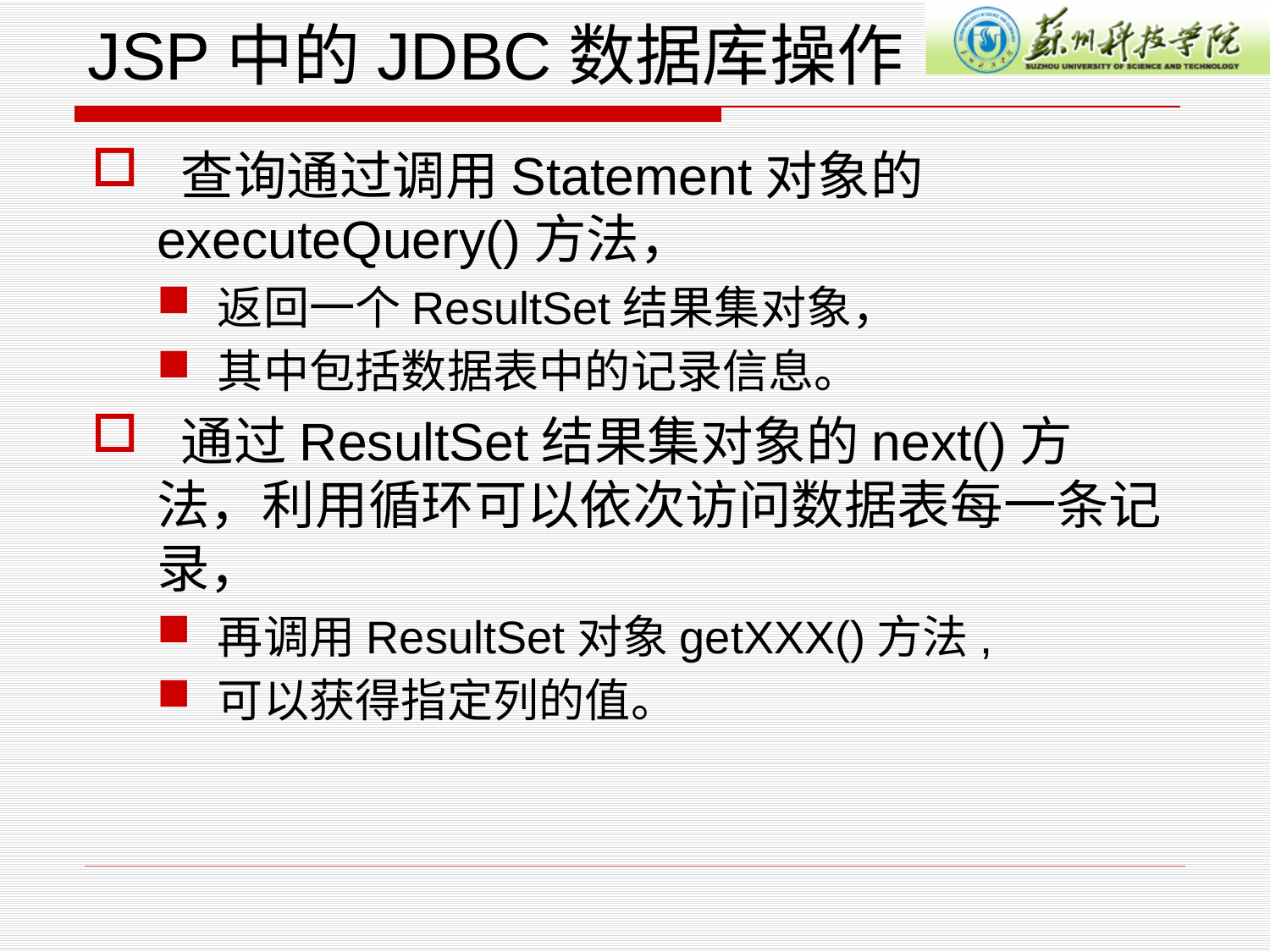

# JSP中的JDBC数据库操作
 查询通过调用Statement对象的executeQuery()方法，
返回一个ResultSet结果集对象，
其中包括数据表中的记录信息。
 通过ResultSet结果集对象的next()方法，利用循环可以依次访问数据表每一条记录，
再调用ResultSet对象getXXX()方法,
可以获得指定列的值。